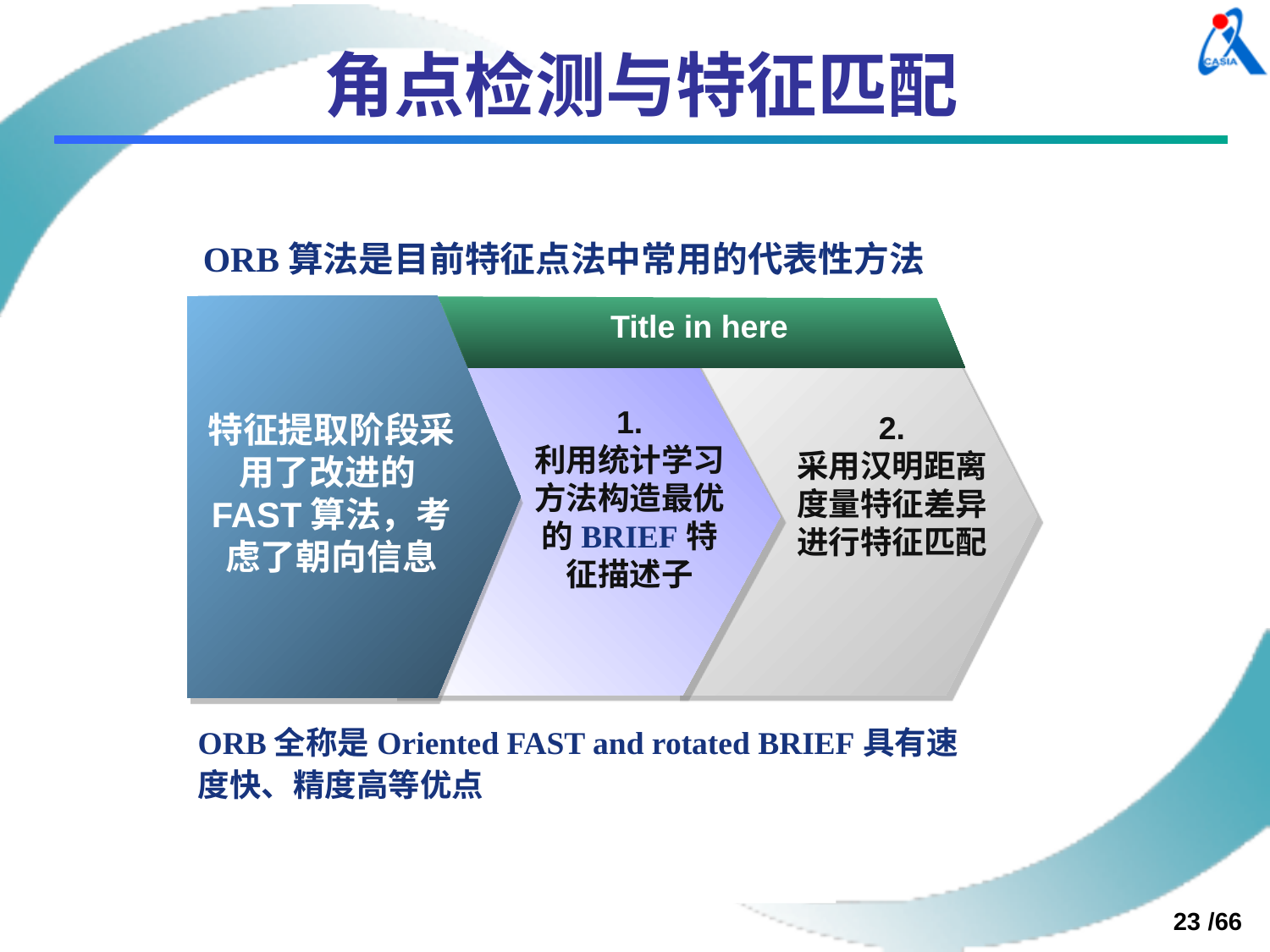

# 角点检测与特征匹配
ORB算法是目前特征点法中常用的代表性方法

Title in here

1.
利用统计学习方法构造最优的BRIEF特征描述子
特征提取阶段采用了改进的FAST算法，考虑了朝向信息
2.
采用汉明距离度量特征差异进行特征匹配
ORB全称是Oriented FAST and rotated BRIEF具有速度快、精度高等优点
23 /66